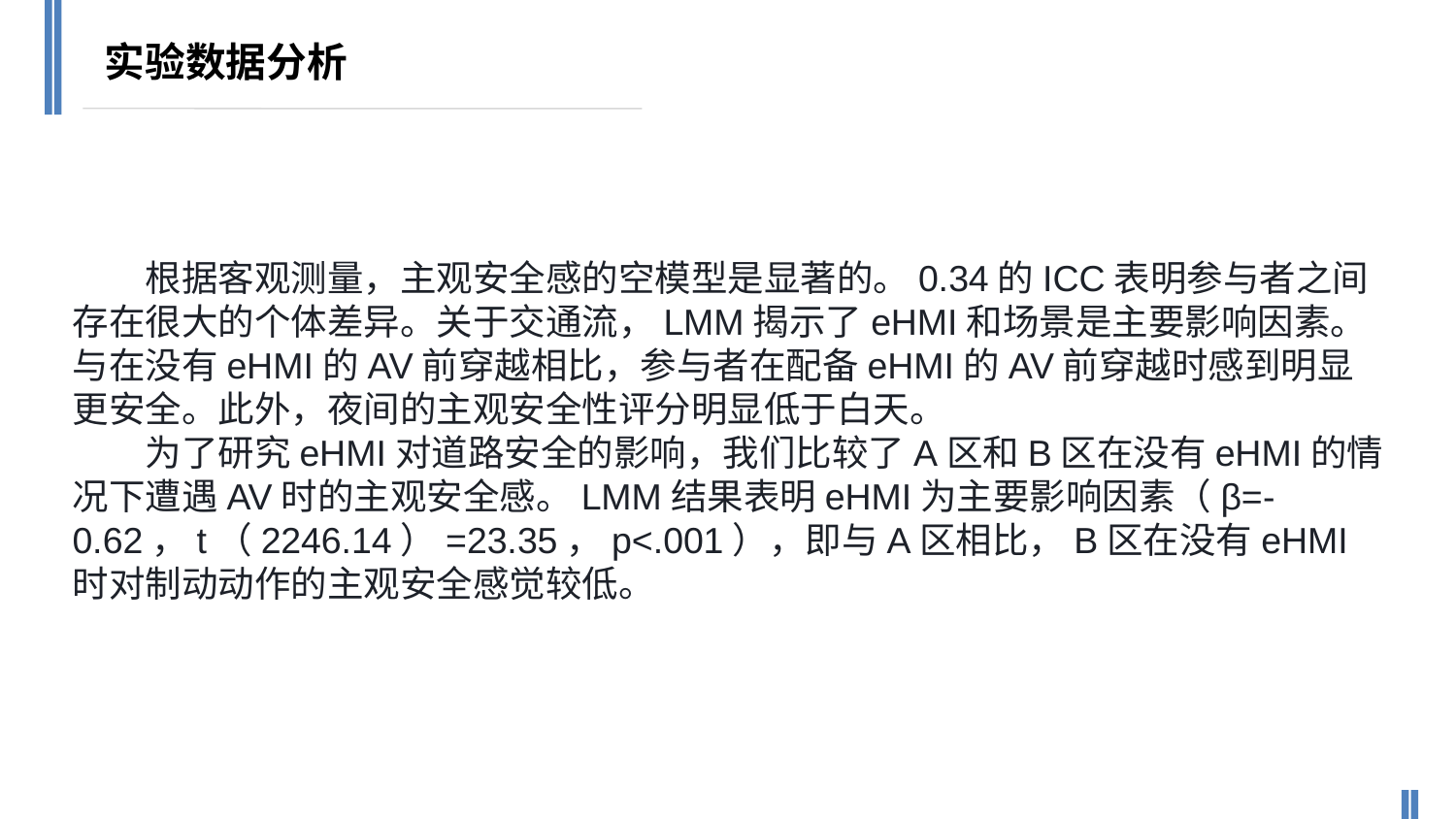

实验数据分析
根据客观测量，主观安全感的空模型是显著的。0.34的ICC表明参与者之间存在很大的个体差异。关于交通流，LMM揭示了eHMI和场景是主要影响因素。与在没有eHMI的AV前穿越相比，参与者在配备eHMI的AV前穿越时感到明显更安全。此外，夜间的主观安全性评分明显低于白天。
为了研究eHMI对道路安全的影响，我们比较了A区和B区在没有eHMI的情况下遭遇AV时的主观安全感。LMM结果表明eHMI为主要影响因素（β=-0.62，t（2246.14）=23.35，p<.001），即与A区相比，B区在没有eHMI时对制动动作的主观安全感觉较低。